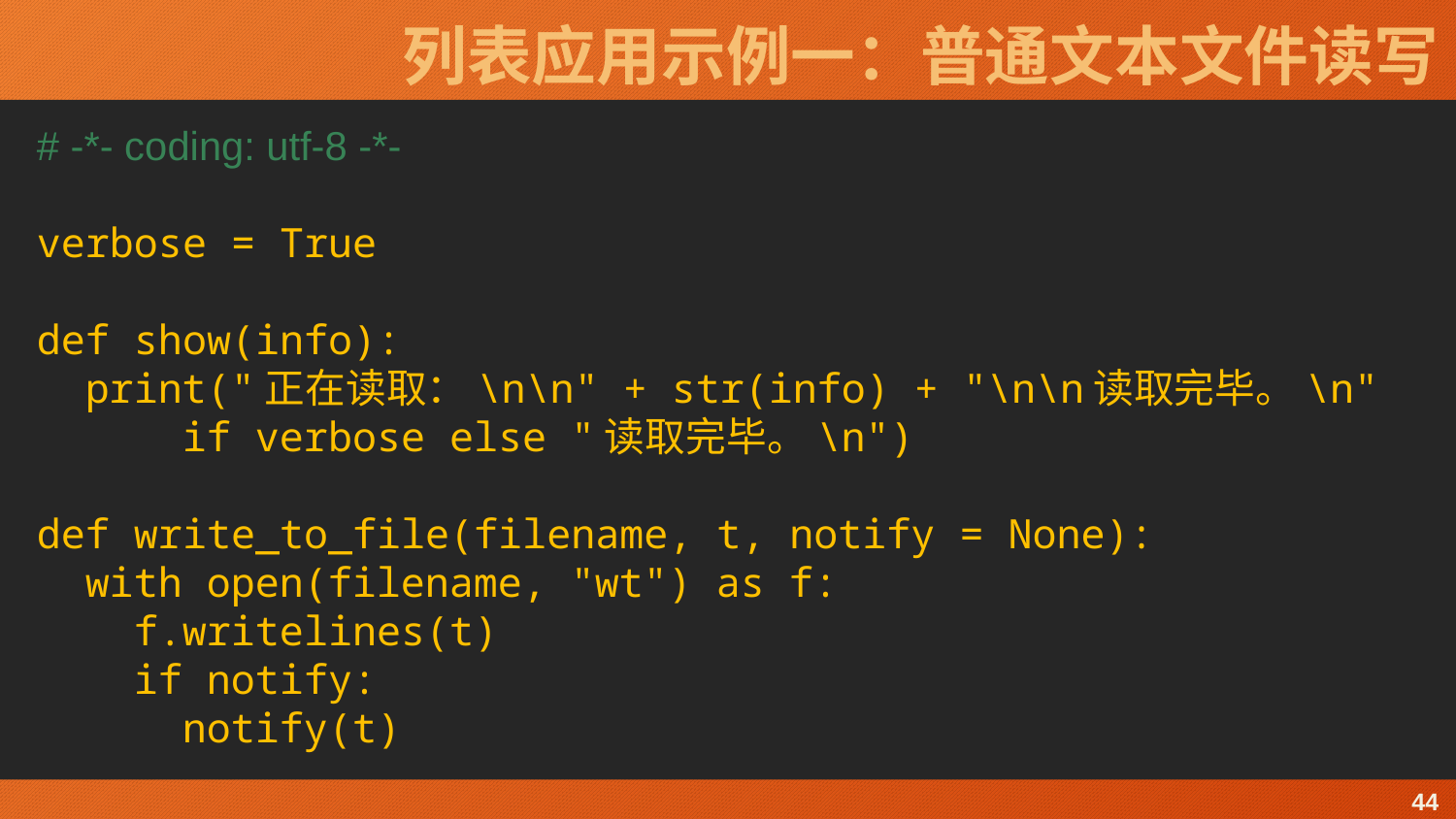

# 列表应用示例一：普通文本文件读写
# -*- coding: utf-8 -*-

verbose = True

def show(info):
  print("正在读取：\n\n" + str(info) + "\n\n读取完毕。\n"
      if verbose else "读取完毕。\n")

def write_to_file(filename, t, notify = None):
  with open(filename, "wt") as f:
    f.writelines(t)
    if notify:
      notify(t)
44